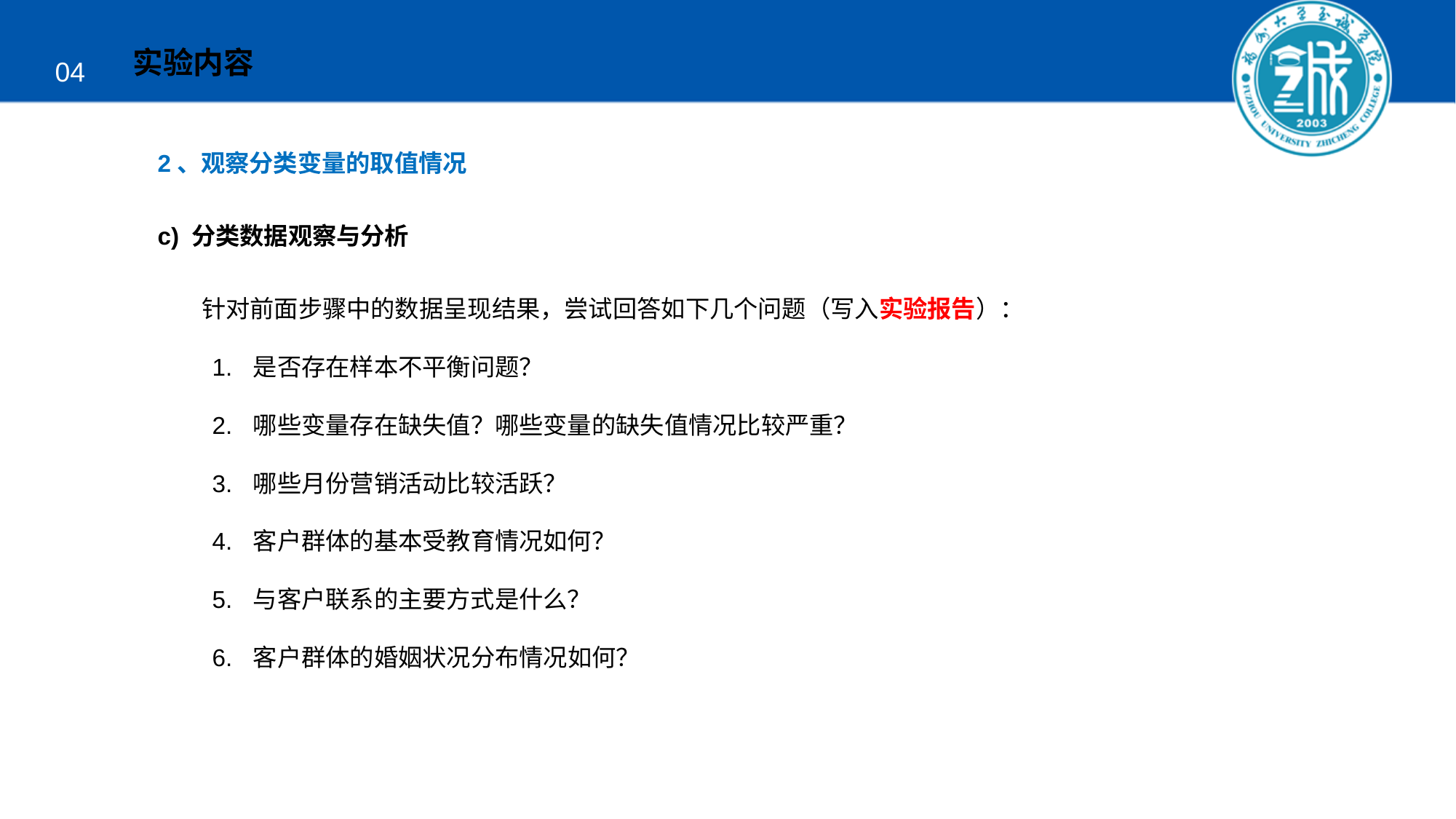

实验内容
04
2、观察分类变量的取值情况
c) 分类数据观察与分析
       针对前面步骤中的数据呈现结果，尝试回答如下几个问题（写入实验报告）：
是否存在样本不平衡问题？
哪些变量存在缺失值？哪些变量的缺失值情况比较严重？
哪些月份营销活动比较活跃？
客户群体的基本受教育情况如何？
与客户联系的主要方式是什么？
客户群体的婚姻状况分布情况如何？